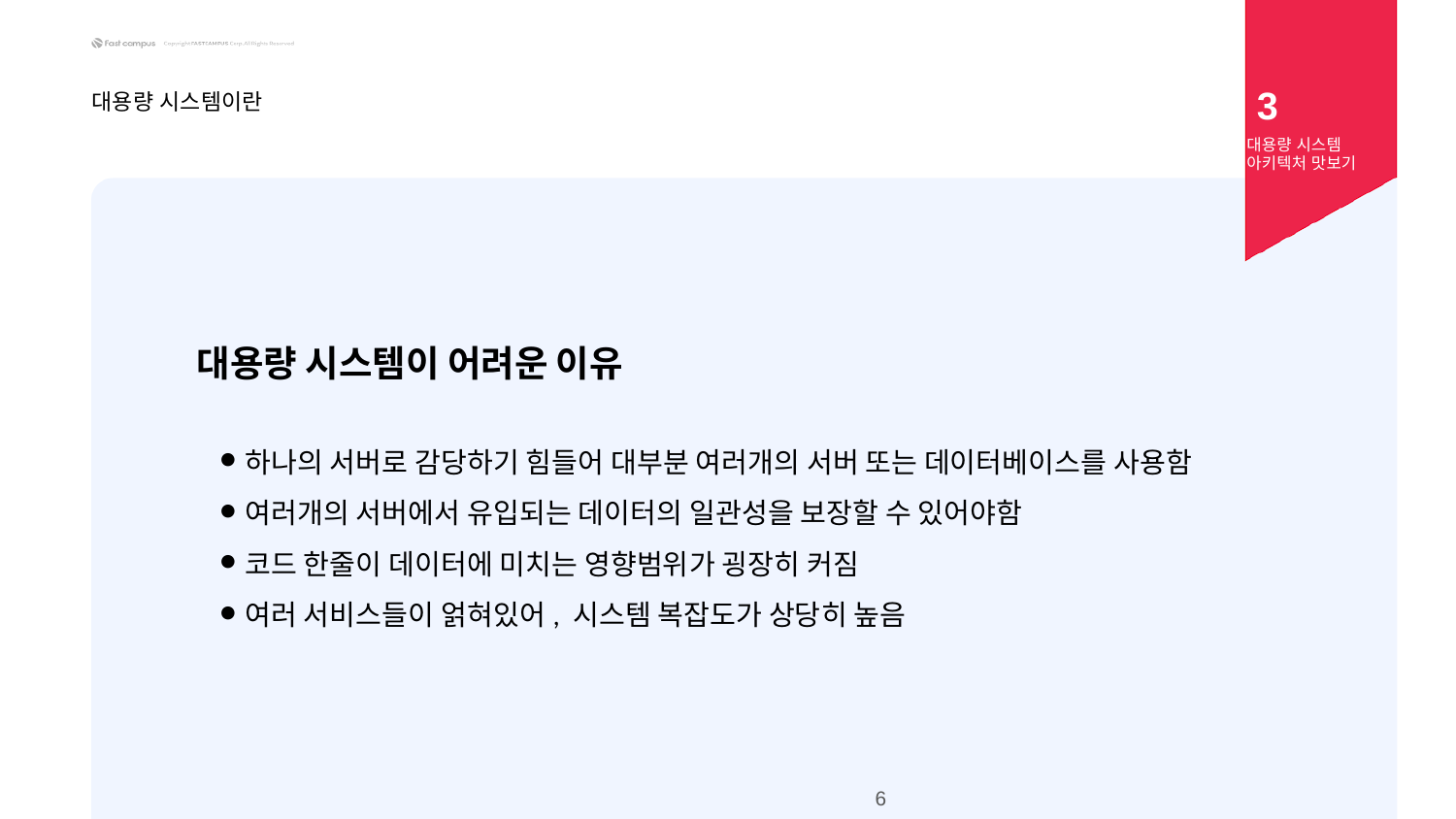

3
대용량 시스템이란
대용량 시스템 아키텍처 맛보기
대용량 시스템이 어려운 이유

하나의 서버로 감당하기 힘들어 대부분 여러개의 서버 또는 데이터베이스를 사용함
여러개의 서버에서 유입되는 데이터의 일관성을 보장할 수 있어야함
코드 한줄이 데이터에 미치는 영향범위가 굉장히 커짐
여러 서비스들이 얽혀있어, 시스템 복잡도가 상당히 높음
6